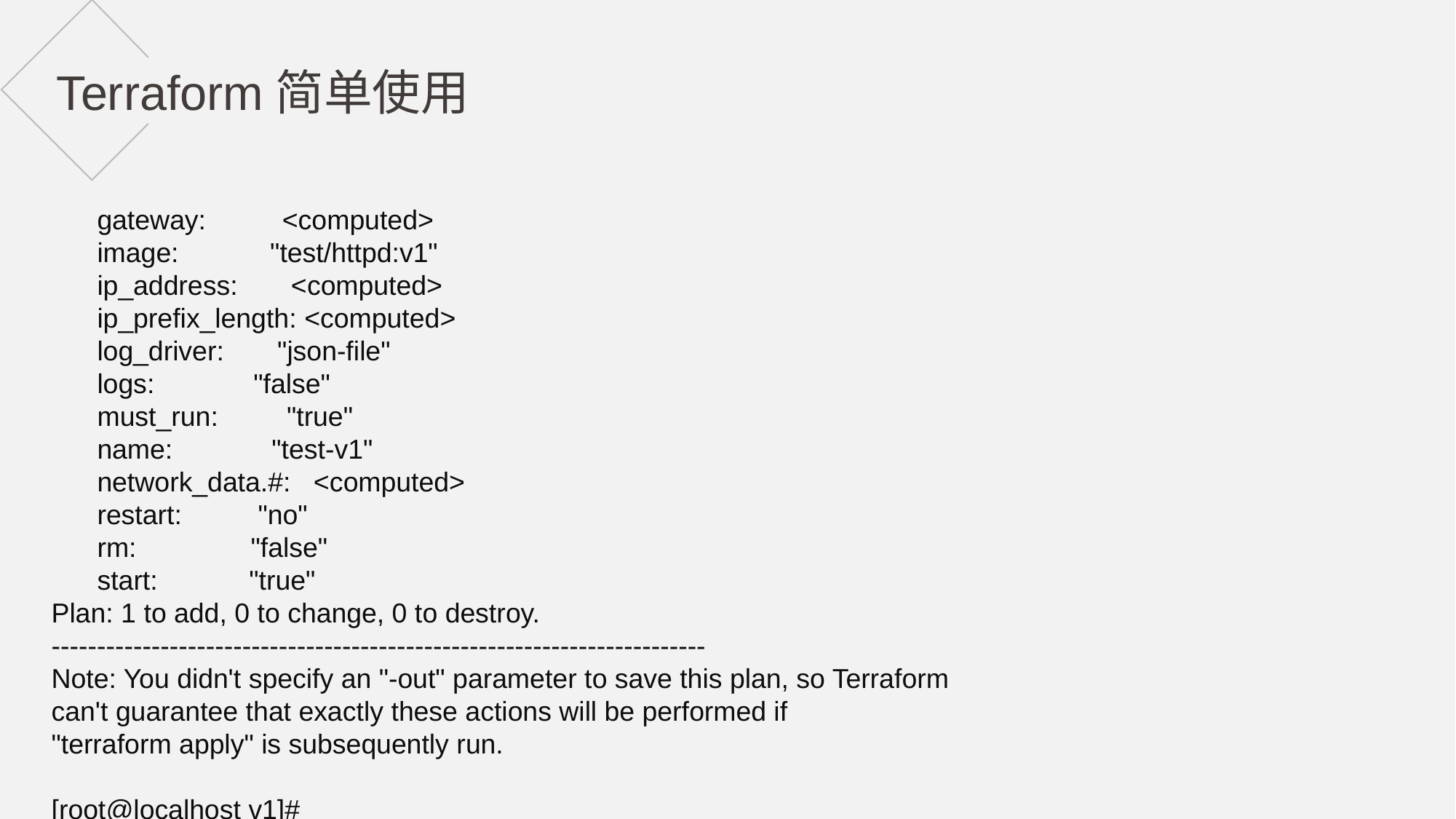

Terraform简单使用
      gateway:          <computed>
      image:            "test/httpd:v1"
      ip_address:       <computed>
      ip_prefix_length: <computed>
      log_driver:       "json-file"
      logs:             "false"
      must_run:         "true"
      name:             "test-v1"
      network_data.#:   <computed>
      restart:          "no"
      rm:               "false"
      start:            "true"
Plan: 1 to add, 0 to change, 0 to destroy.
------------------------------------------------------------------------
Note: You didn't specify an "-out" parameter to save this plan, so Terraform
can't guarantee that exactly these actions will be performed if
"terraform apply" is subsequently run.

[root@localhost v1]#